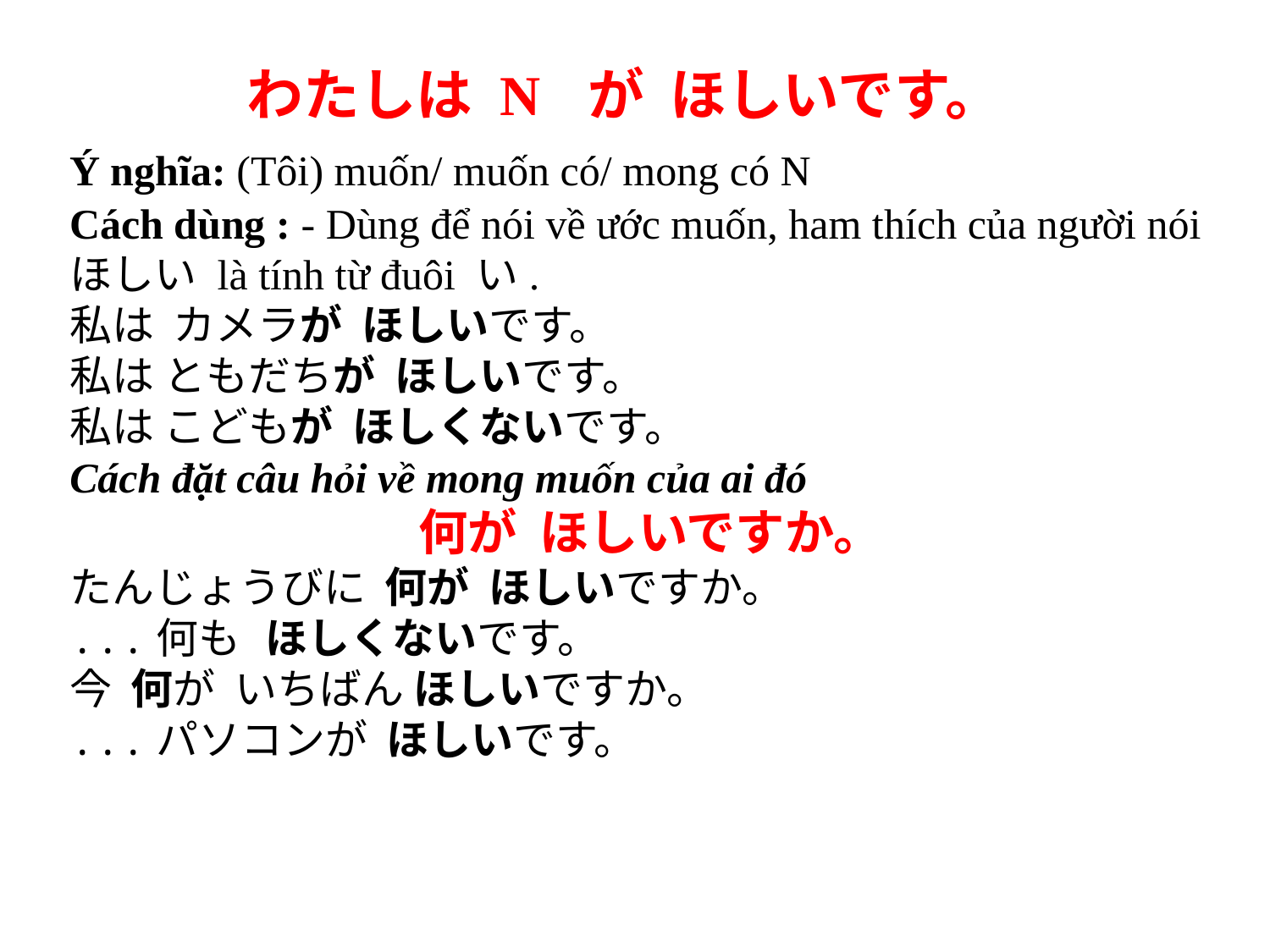

わたしは N が  ほしいです。
Ý nghĩa: (Tôi) muốn/ muốn có/ mong có N

Cách dùng : - Dùng để nói về ước muốn, ham thích của người nói ほしい là tính từ đuôi い.
私は  カメラが  ほしいです。
私は ともだちが  ほしいです。
私は こどもが  ほしくないです。
Cách đặt câu hỏi về mong muốn của ai đó
何が  ほしいですか。
たんじょうびに  何が  ほしいですか。
...何も　ほしくないです。
今  何が  いちばん ほしいですか。
...パソコンが  ほしいです。